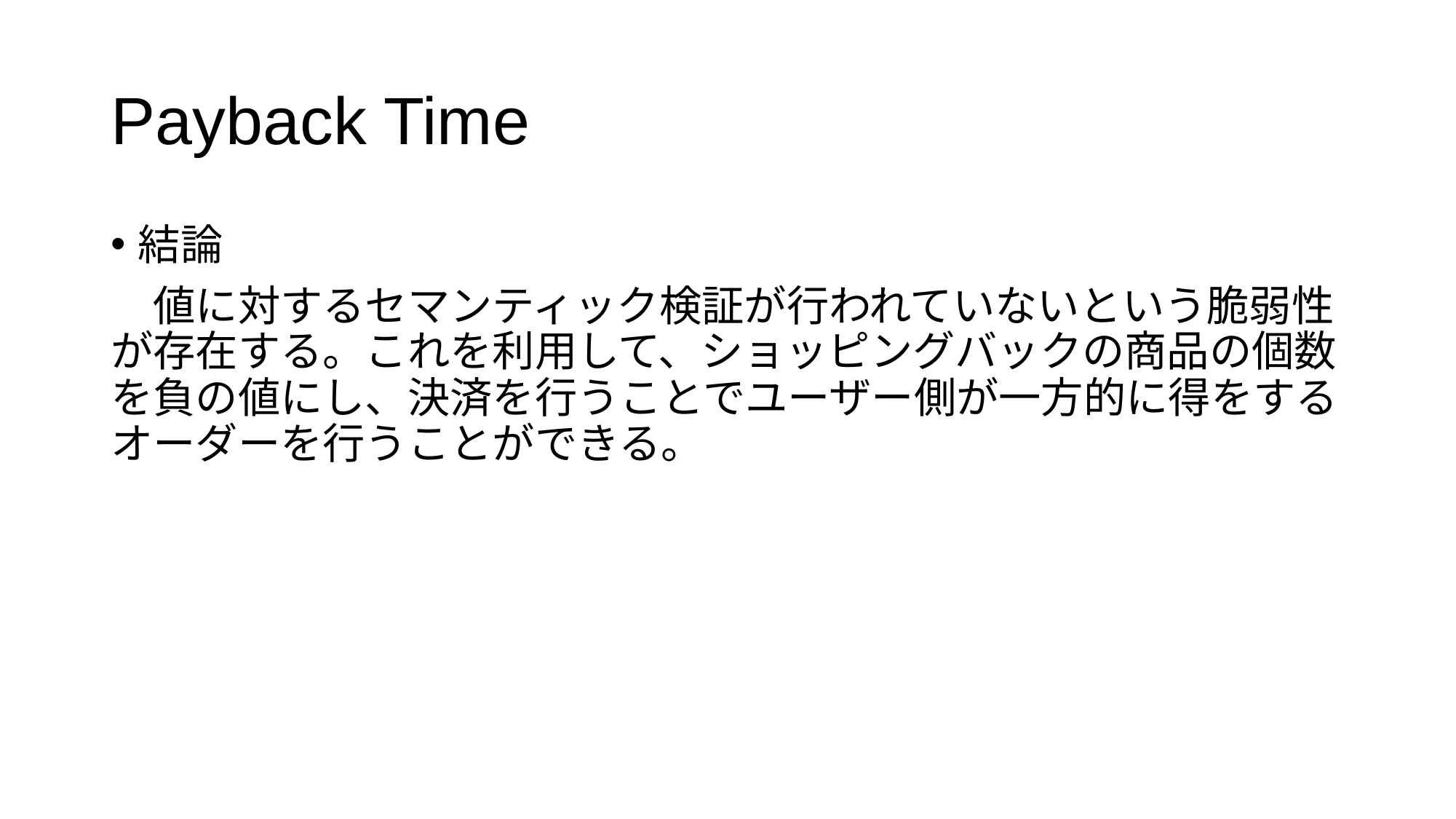

# Payback Time
結論
　値に対するセマンティック検証が行われていないという脆弱性が存在する。これを利用して、ショッピングバックの商品の個数を負の値にし、決済を行うことでユーザー側が一方的に得をするオーダーを行うことができる。